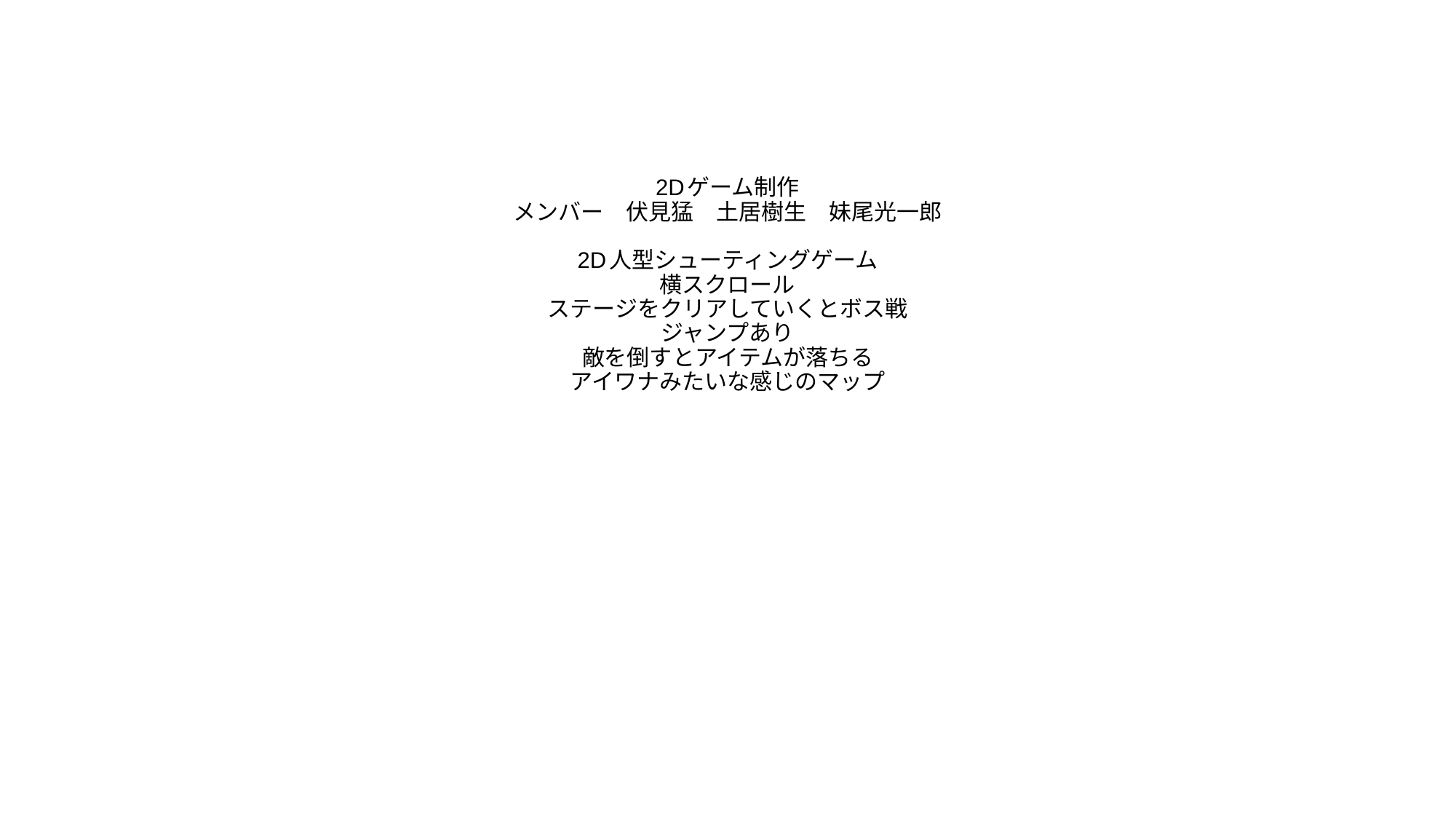

# 2Dゲーム制作 メンバー　伏見猛　土居樹生　妹尾光一郎 2D人型シューティングゲーム 横スクロール ステージをクリアしていくとボス戦 ジャンプあり 敵を倒すとアイテムが落ちる アイワナみたいな感じのマップ